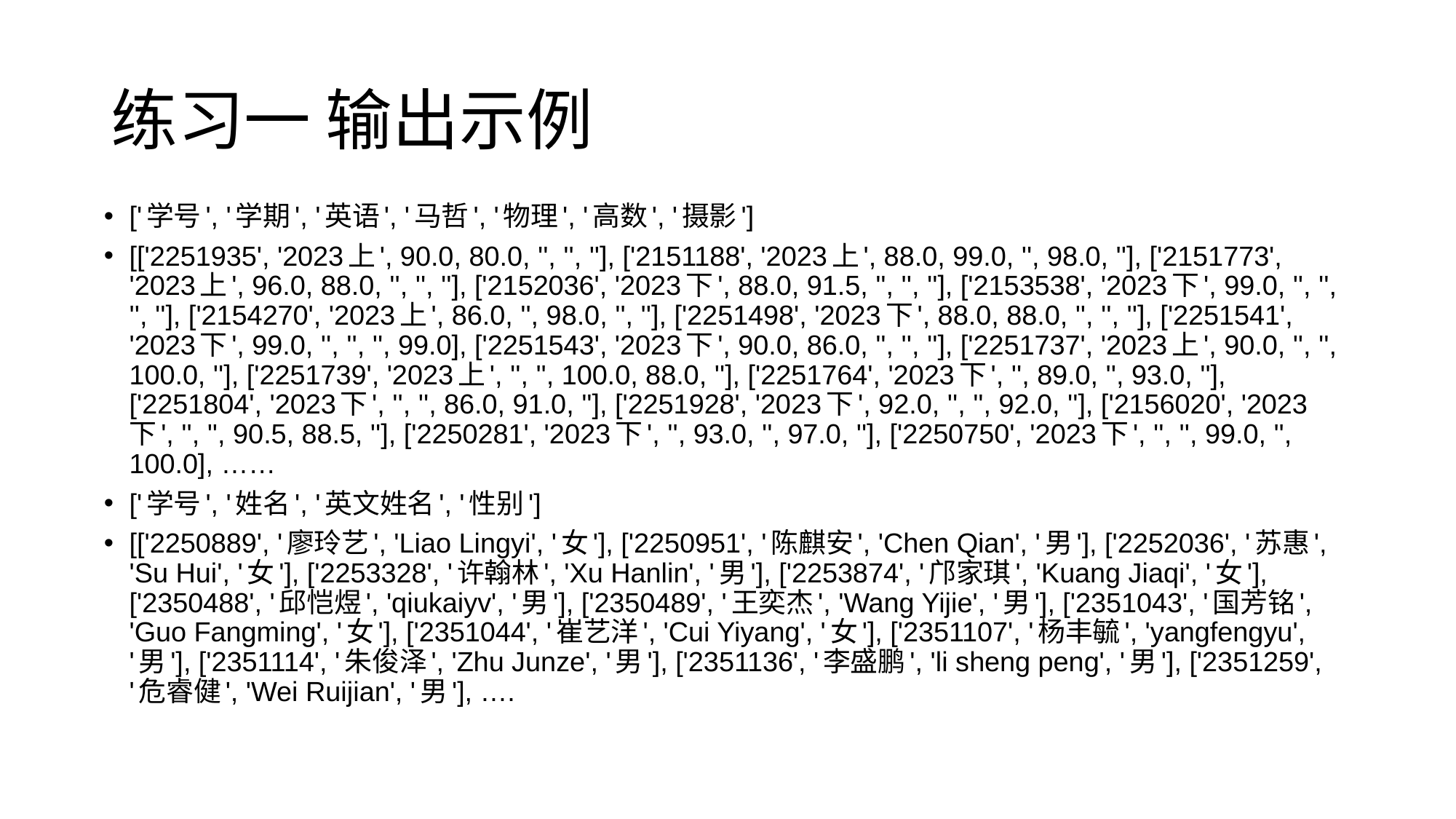

# 练习一 输出示例
['学号', '学期', '英语', '马哲', '物理', '高数', '摄影']
[['2251935', '2023上', 90.0, 80.0, '', '', ''], ['2151188', '2023上', 88.0, 99.0, '', 98.0, ''], ['2151773', '2023上', 96.0, 88.0, '', '', ''], ['2152036', '2023下', 88.0, 91.5, '', '', ''], ['2153538', '2023下', 99.0, '', '', '', ''], ['2154270', '2023上', 86.0, '', 98.0, '', ''], ['2251498', '2023下', 88.0, 88.0, '', '', ''], ['2251541', '2023下', 99.0, '', '', '', 99.0], ['2251543', '2023下', 90.0, 86.0, '', '', ''], ['2251737', '2023上', 90.0, '', '', 100.0, ''], ['2251739', '2023上', '', '', 100.0, 88.0, ''], ['2251764', '2023下', '', 89.0, '', 93.0, ''], ['2251804', '2023下', '', '', 86.0, 91.0, ''], ['2251928', '2023下', 92.0, '', '', 92.0, ''], ['2156020', '2023下', '', '', 90.5, 88.5, ''], ['2250281', '2023下', '', 93.0, '', 97.0, ''], ['2250750', '2023下', '', '', 99.0, '', 100.0], ……
['学号', '姓名', '英文姓名', '性别']
[['2250889', '廖玲艺', 'Liao Lingyi', '女'], ['2250951', '陈麒安', 'Chen Qian', '男'], ['2252036', '苏惠', 'Su Hui', '女'], ['2253328', '许翰林', 'Xu Hanlin', '男'], ['2253874', '邝家琪', 'Kuang Jiaqi', '女'], ['2350488', '邱恺煜', 'qiukaiyv', '男'], ['2350489', '王奕杰', 'Wang Yijie', '男'], ['2351043', '国芳铭', 'Guo Fangming', '女'], ['2351044', '崔艺洋', 'Cui Yiyang', '女'], ['2351107', '杨丰毓', 'yangfengyu', '男'], ['2351114', '朱俊泽', 'Zhu Junze', '男'], ['2351136', '李盛鹏', 'li sheng peng', '男'], ['2351259', '危睿健', 'Wei Ruijian', '男'], ….